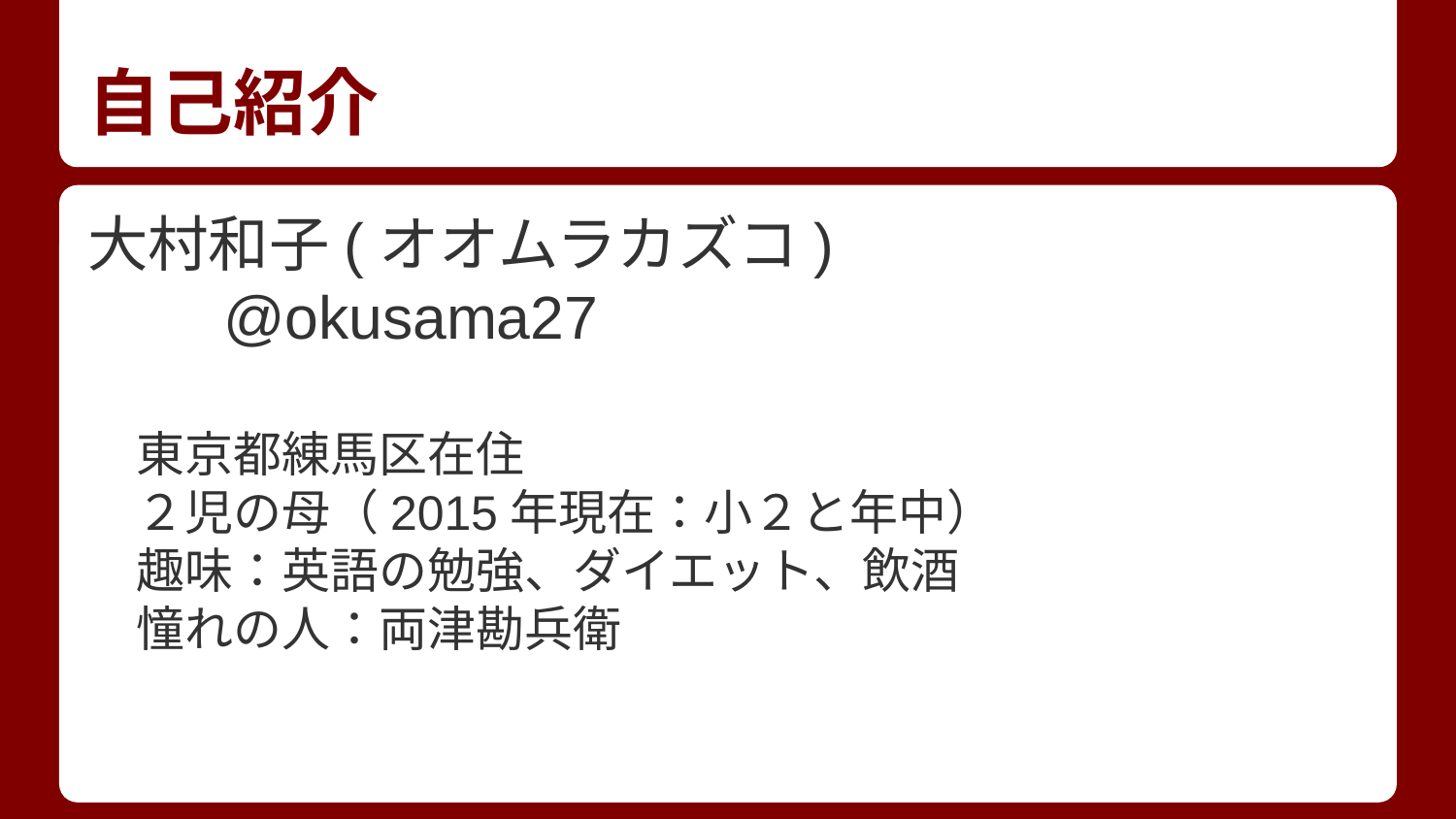

# 自己紹介
大村和子(オオムラカズコ)
　　@okusama27

　東京都練馬区在住
　２児の母（2015年現在：小２と年中）
　趣味：英語の勉強、ダイエット、飲酒
　憧れの人：両津勘兵衛